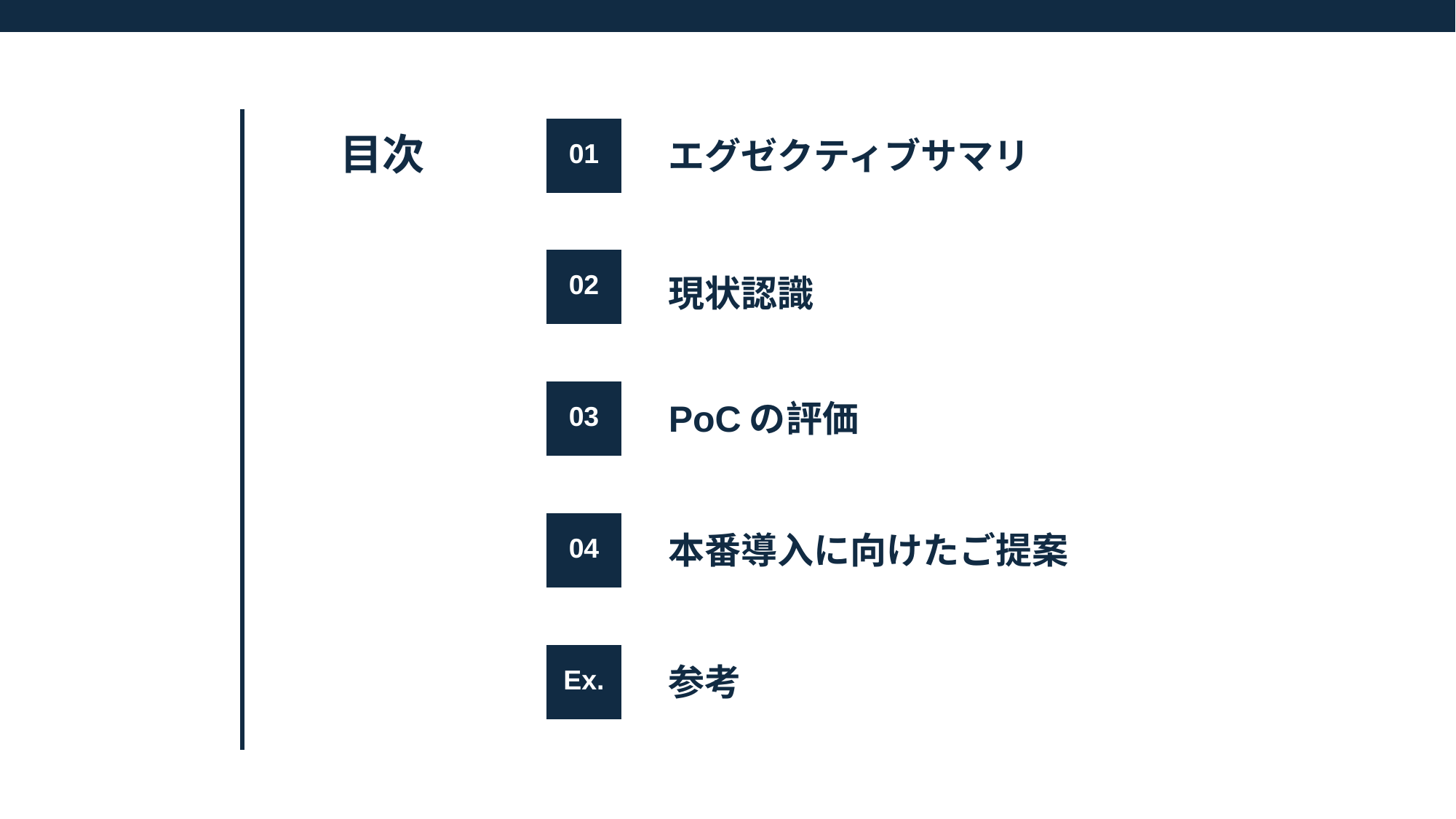

| 目次 |  | 01 | エグゼクティブサマリ |
| --- | --- | --- | --- |
|  |  |  |  |
|  |  | 02 | 現状認識 |
|  |  |  |  |
|  |  | 03 | PoCの評価 |
|  |  |  |  |
|  |  | 04 | 本番導入に向けたご提案 |
|  |  |  |  |
|  |  | Ex. | 参考 |